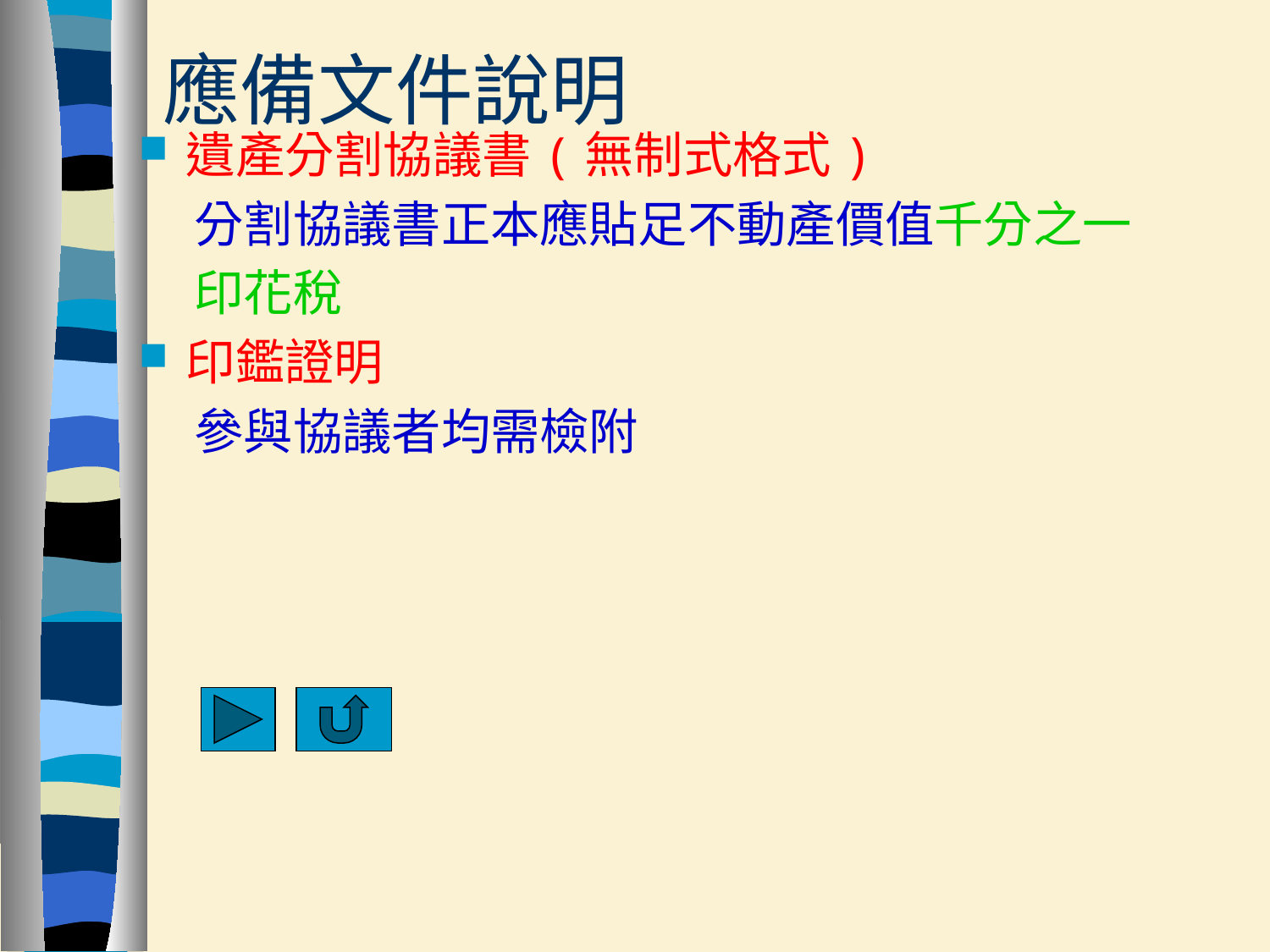

# 應備文件說明
遺產分割協議書(無制式格式)
    分割協議書正本應貼足不動產價值千分之一
    印花稅
印鑑證明
    參與協議者均需檢附